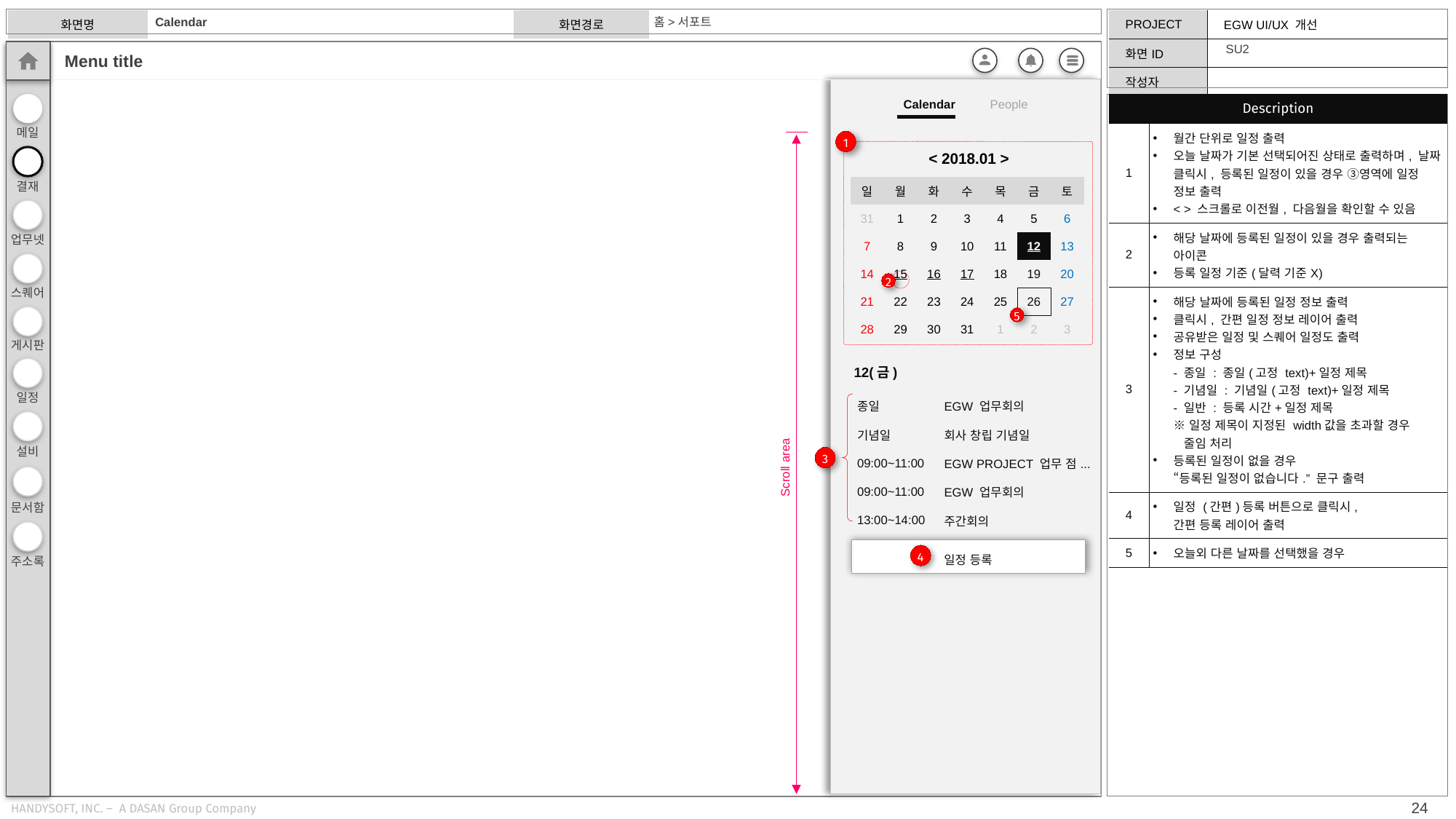

홈>서포트
Calendar
SU2

Calendar          People
| Description |  |
| --- | --- |
| 1 | 월간 단위로 일정 출력 오늘 날짜가 기본 선택되어진 상태로 출력하며, 날짜 클릭시, 등록된 일정이 있을 경우 ③영역에 일정 정보 출력 < > 스크롤로 이전월, 다음월을 확인할 수 있음 |
| 2 | 해당 날짜에 등록된 일정이 있을 경우 출력되는 아이콘 등록 일정 기준(달력 기준X) |
| 3 | 해당 날짜에 등록된 일정 정보 출력 클릭시, 간편 일정 정보 레이어 출력 공유받은 일정 및 스퀘어 일정도 출력 정보 구성 - 종일 : 종일(고정 text)+일정 제목 - 기념일 : 기념일(고정 text)+일정 제목 - 일반 : 등록 시간+일정 제목 ※ 일정 제목이 지정된 width값을 초과할 경우 줄임 처리 등록된 일정이 없을 경우 “등록된 일정이 없습니다.” 문구 출력 |
| 4 | 일정 (간편)등록 버튼으로 클릭시, 간편 등록 레이어 출력 |
| 5 | 오늘외 다른 날짜를 선택했을 경우 |
1
| < 2018.01 > |  |  |  |  |  |  |
| --- | --- | --- | --- | --- | --- | --- |
| 일 | 월 | 화 | 수 | 목 | 금 | 토 |
| 31 | 1 | 2 | 3 | 4 | 5 | 6 |
| 7 | 8 | 9 | 10 | 11 | 12 | 13 |
| 14 | 15 | 16 | 17 | 18 | 19 | 20 |
| 21 | 22 | 23 | 24 | 25 | 26 | 27 |
| 28 | 29 | 30 | 31 | 1 | 2 | 3 |

2
5
12(금)
| 종일 | EGW 업무회의 |
| --- | --- |
| 기념일 | 회사 창립 기념일 |
| 09:00~11:00 | EGW PROJECT 업무 점... |
| 09:00~11:00 | EGW 업무회의 |
| 13:00~14:00 | 주간회의 |

3
Scroll area
일정 등록
4